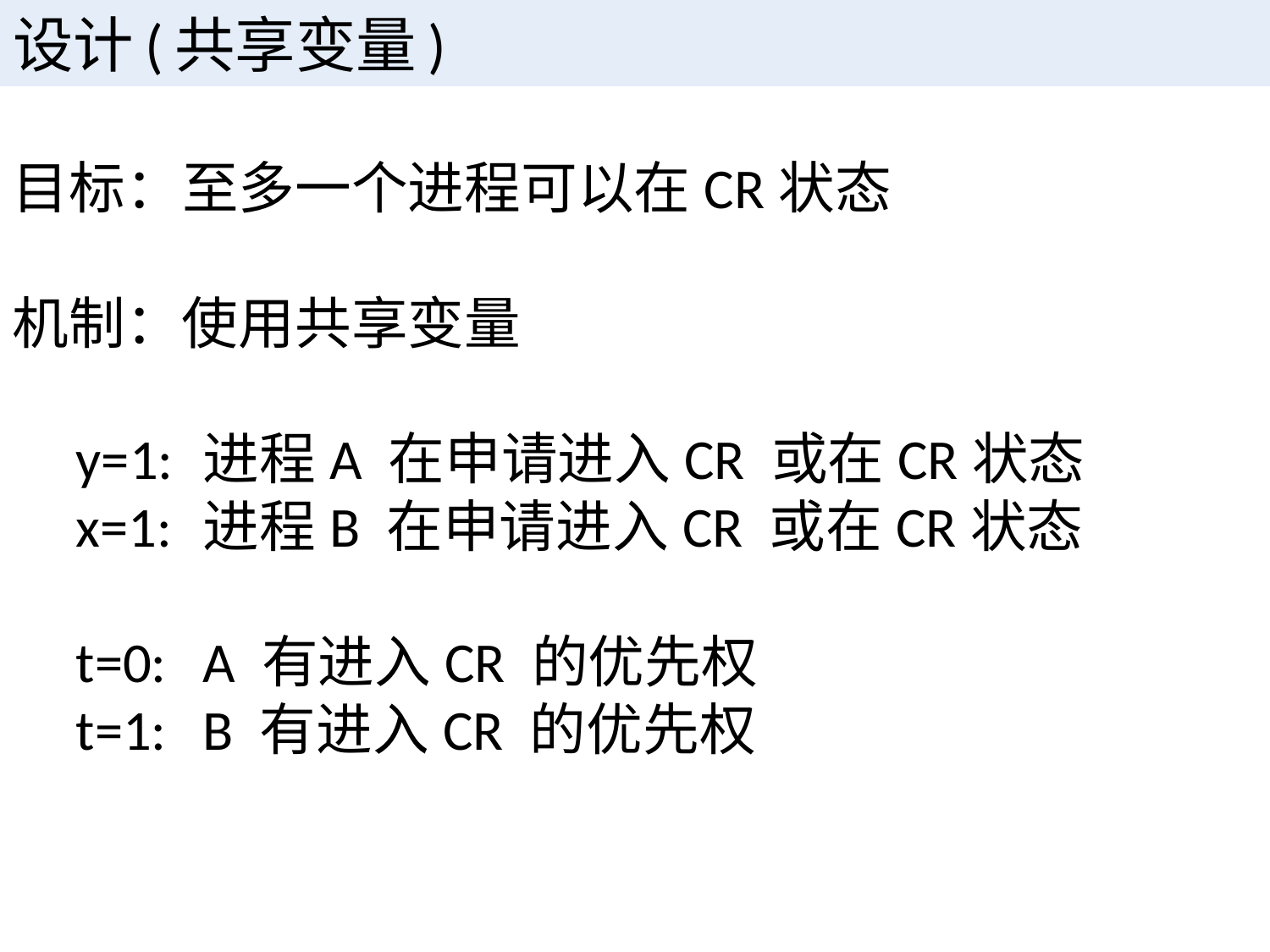

# 设计(共享变量)
目标：至多一个进程可以在CR状态

机制：使用共享变量

y=1: 	进程A 在申请进入CR 或在CR状态
x=1: 	进程B 在申请进入CR 或在CR状态

t=0: 	A 有进入CR 的优先权
t=1:  	B 有进入CR 的优先权